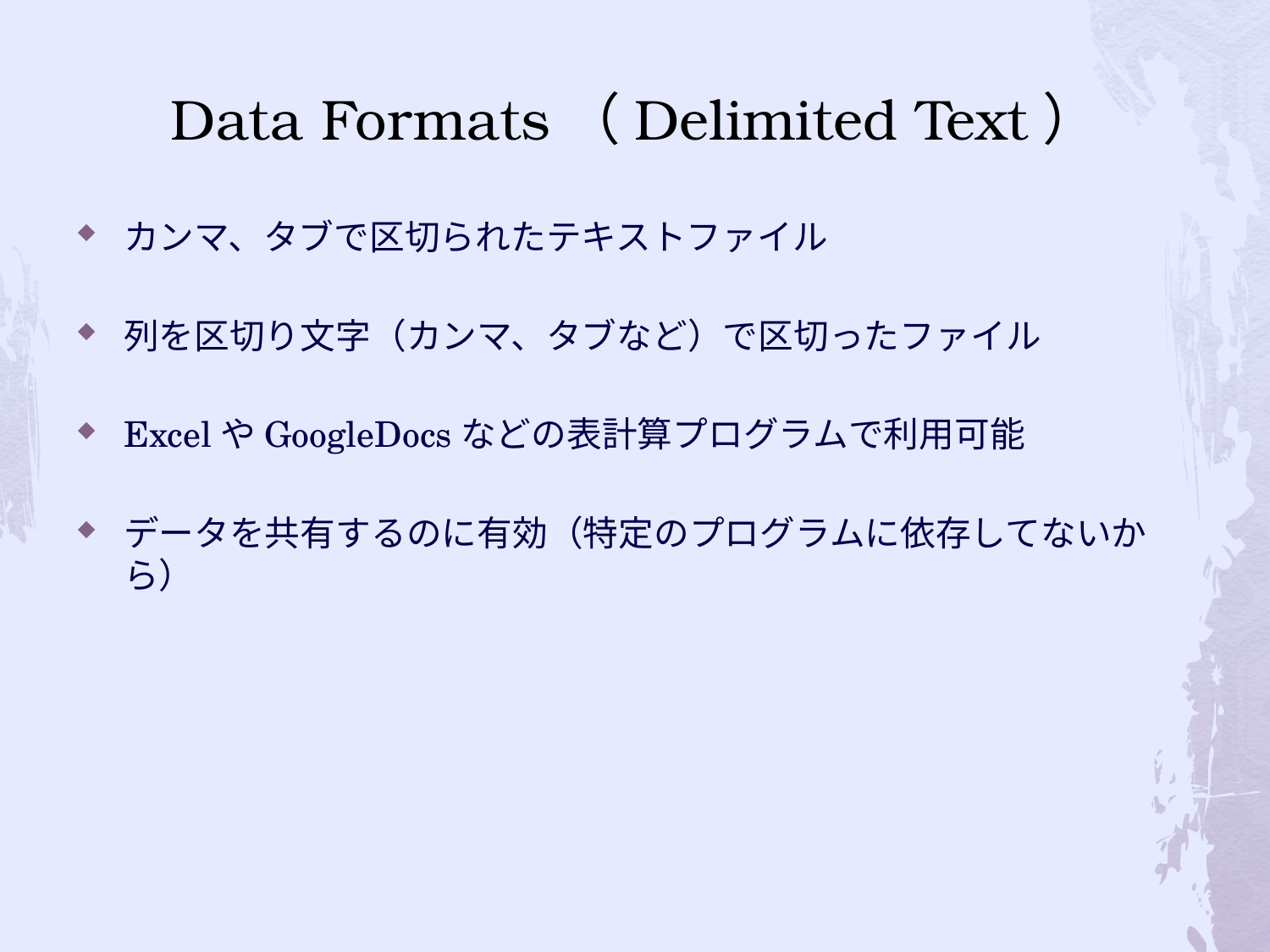

# Data Formats（Delimited Text）
カンマ、タブで区切られたテキストファイル

列を区切り文字（カンマ、タブなど）で区切ったファイル

ExcelやGoogleDocsなどの表計算プログラムで利用可能

データを共有するのに有効（特定のプログラムに依存してないから）